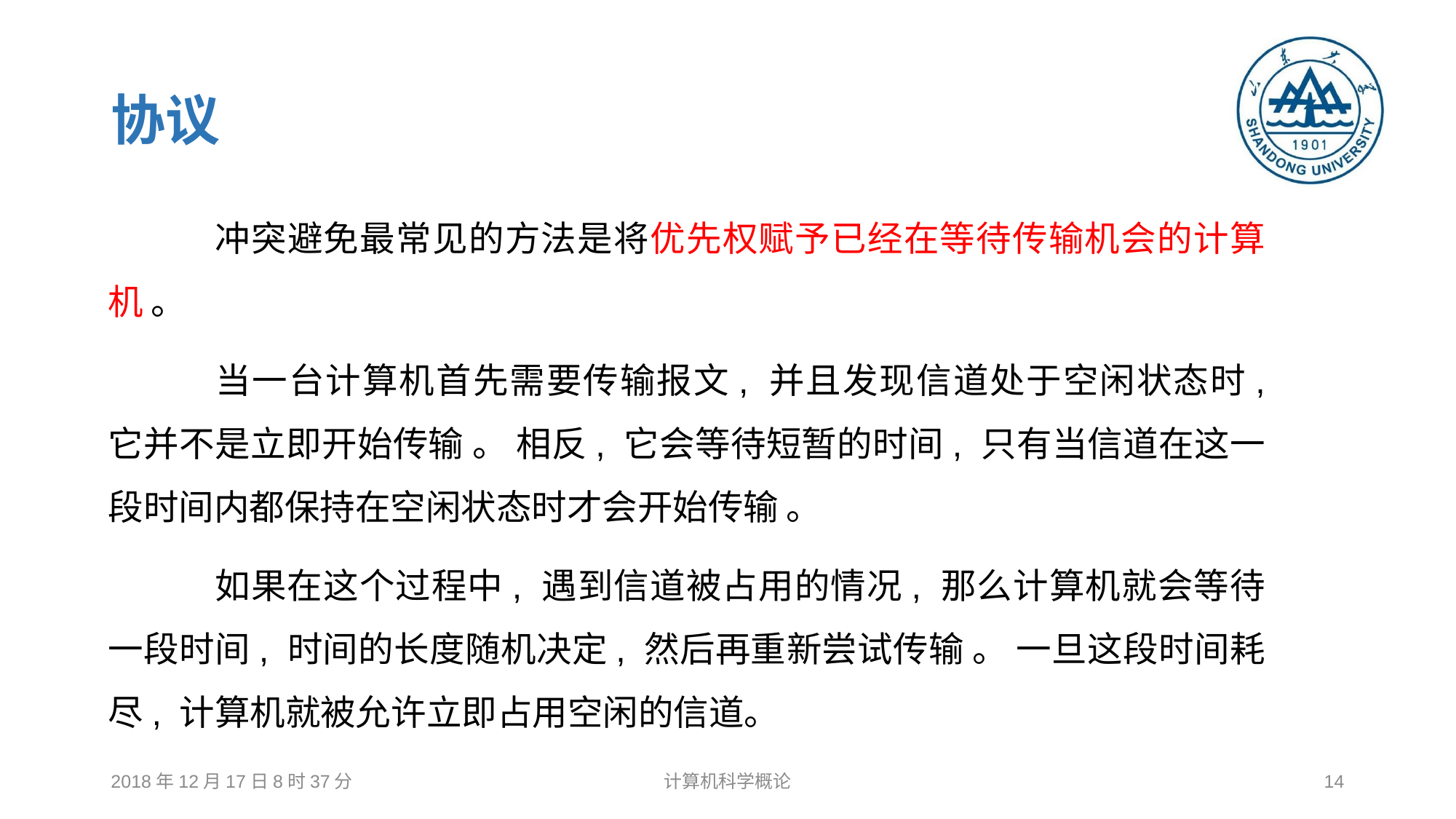

# 协议
	冲突避免最常见的方法是将优先权赋予已经在等待传输机会的计算机 。
	当一台计算机首先需要传输报文, 并且发现信道处于空闲状态时, 它并不是立即开始传输 。 相反, 它会等待短暂的时间, 只有当信道在这一段时间内都保持在空闲状态时才会开始传输 。
	如果在这个过程中, 遇到信道被占用的情况, 那么计算机就会等待一段时间, 时间的长度随机决定, 然后再重新尝试传输 。 一旦这段时间耗尽, 计算机就被允许立即占用空闲的信道。
2018年12月17日8时37分
计算机科学概论
14